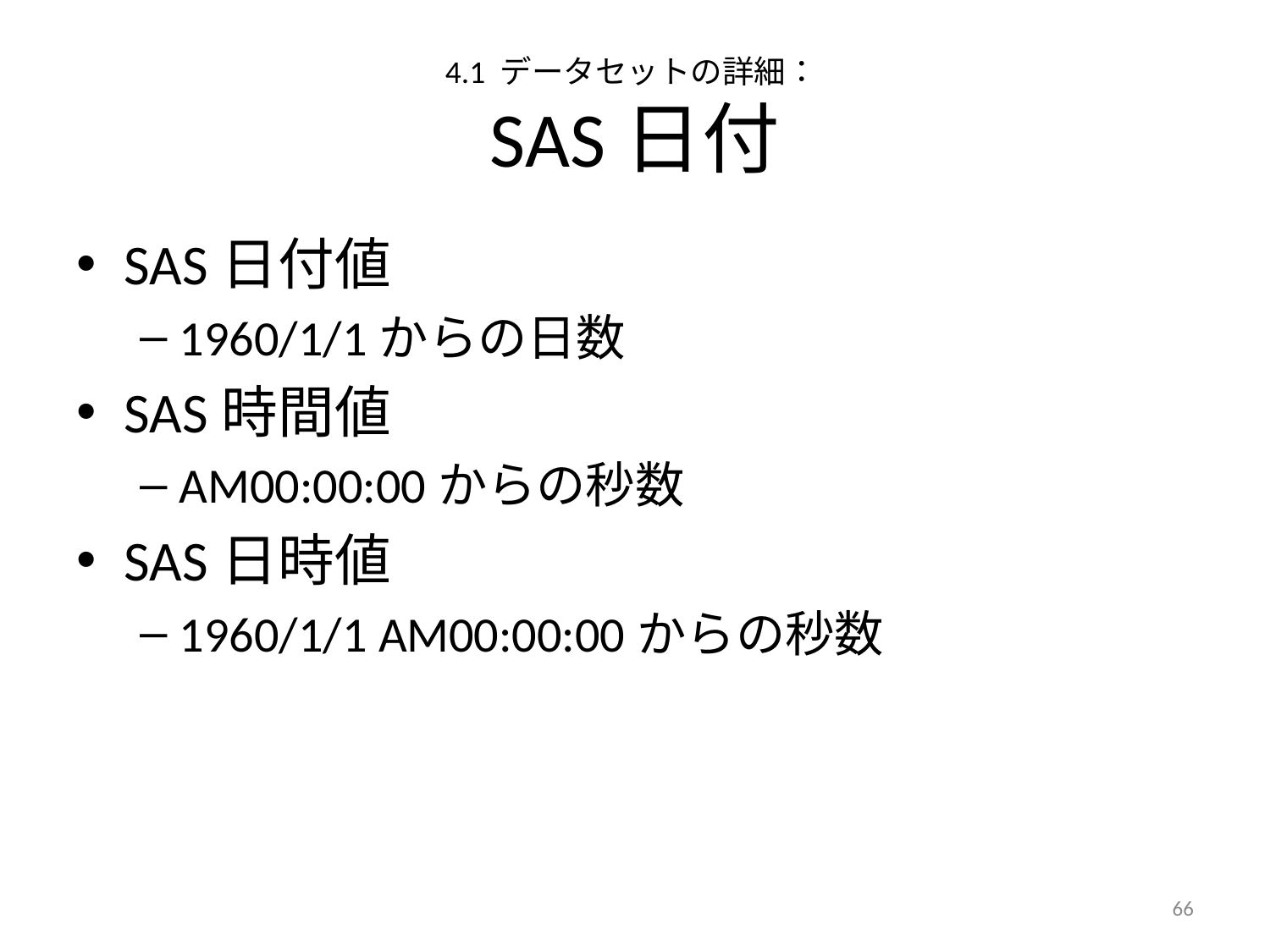

# 4.1 データセットの詳細： SAS日付
SAS日付値
1960/1/1からの日数
SAS時間値
AM00:00:00からの秒数
SAS日時値
1960/1/1 AM00:00:00からの秒数
66